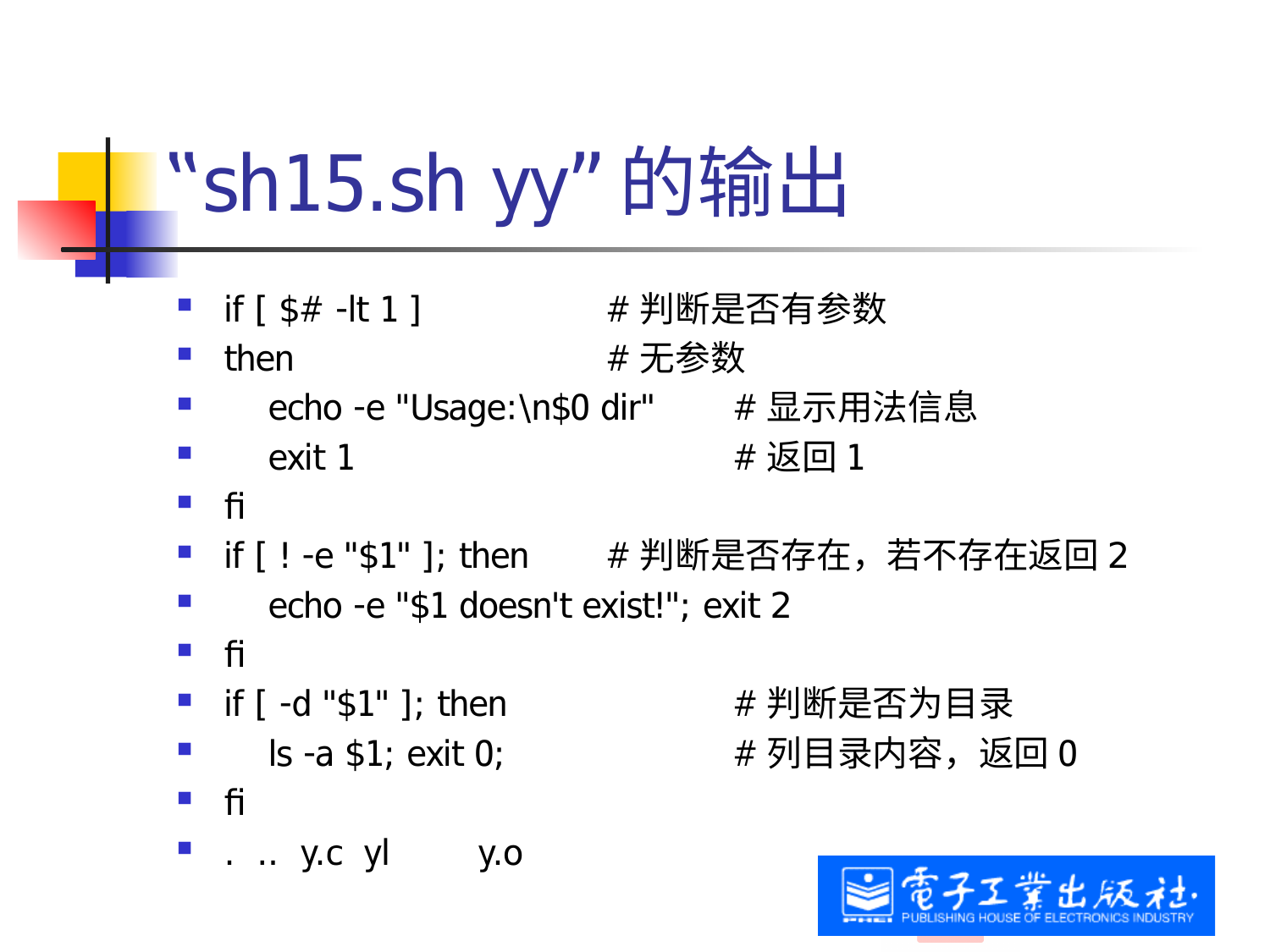

# “sh15.sh yy”的输出
if [ $# -lt 1 ] 		#判断是否有参数
then 			#无参数
    echo -e "Usage:\n$0 dir" 	#显示用法信息
    exit 1 			#返回1
fi
if [ ! -e "$1" ]; then 	#判断是否存在，若不存在返回2
    echo -e "$1 doesn't exist!"; exit 2
fi
if [ -d "$1" ]; then 		#判断是否为目录
    ls -a $1; exit 0; 		#列目录内容，返回0
fi
.  ..  y.c  yl	y.o